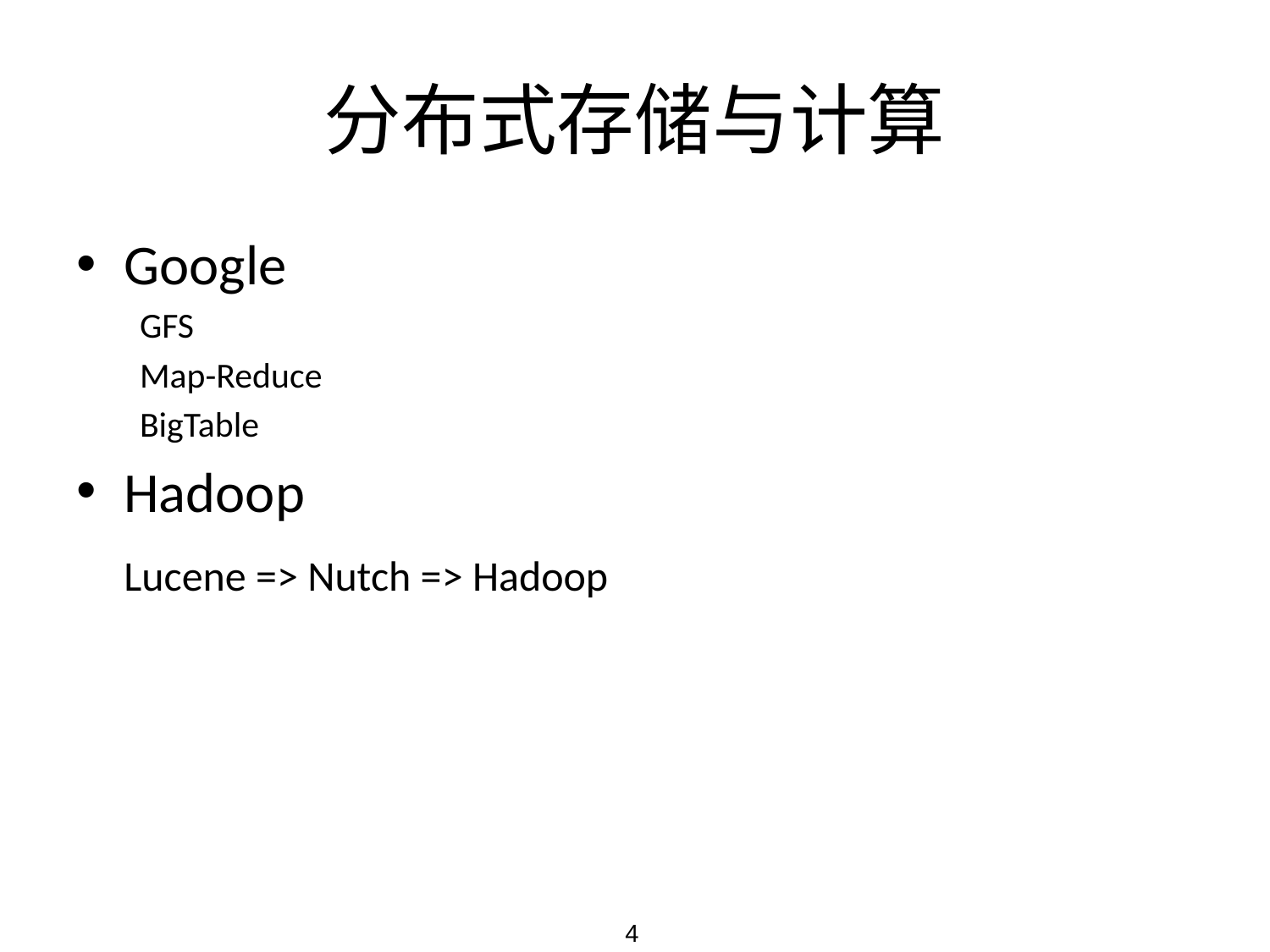

# 分布式存储与计算
Google
GFS
Map-Reduce
BigTable
Hadoop
	Lucene => Nutch => Hadoop